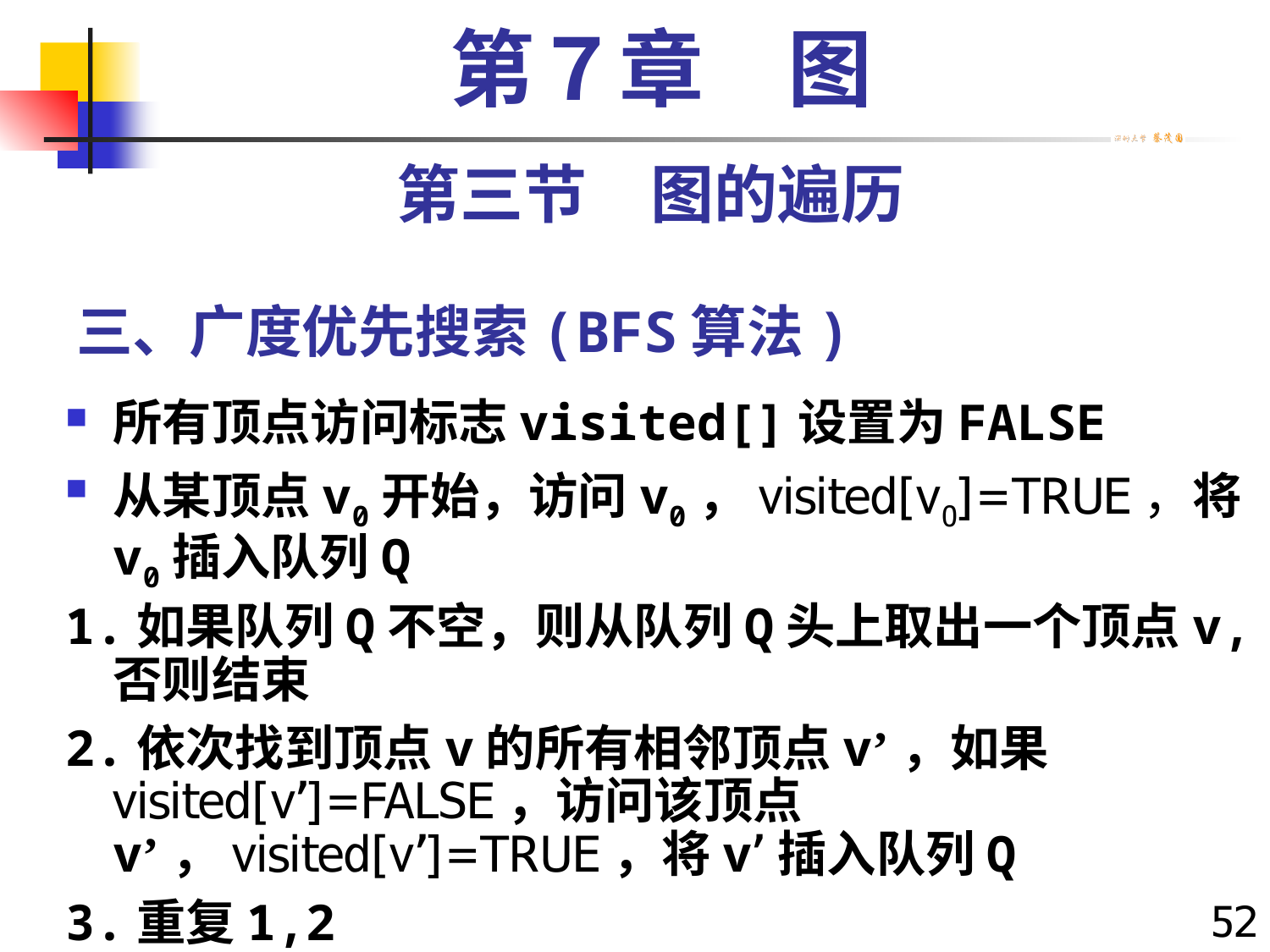

第７章　图
第三节　图的遍历
# 三、广度优先搜索(BFS算法)
所有顶点访问标志visited[]设置为FALSE
从某顶点v0开始，访问v0，visited[v0]=TRUE，将v0插入队列Q
1.如果队列Q不空，则从队列Q头上取出一个顶点v,否则结束
2.依次找到顶点v的所有相邻顶点v’，如果visited[v’]=FALSE，访问该顶点v’，visited[v’]=TRUE，将v’插入队列Q
3.重复1,2
52